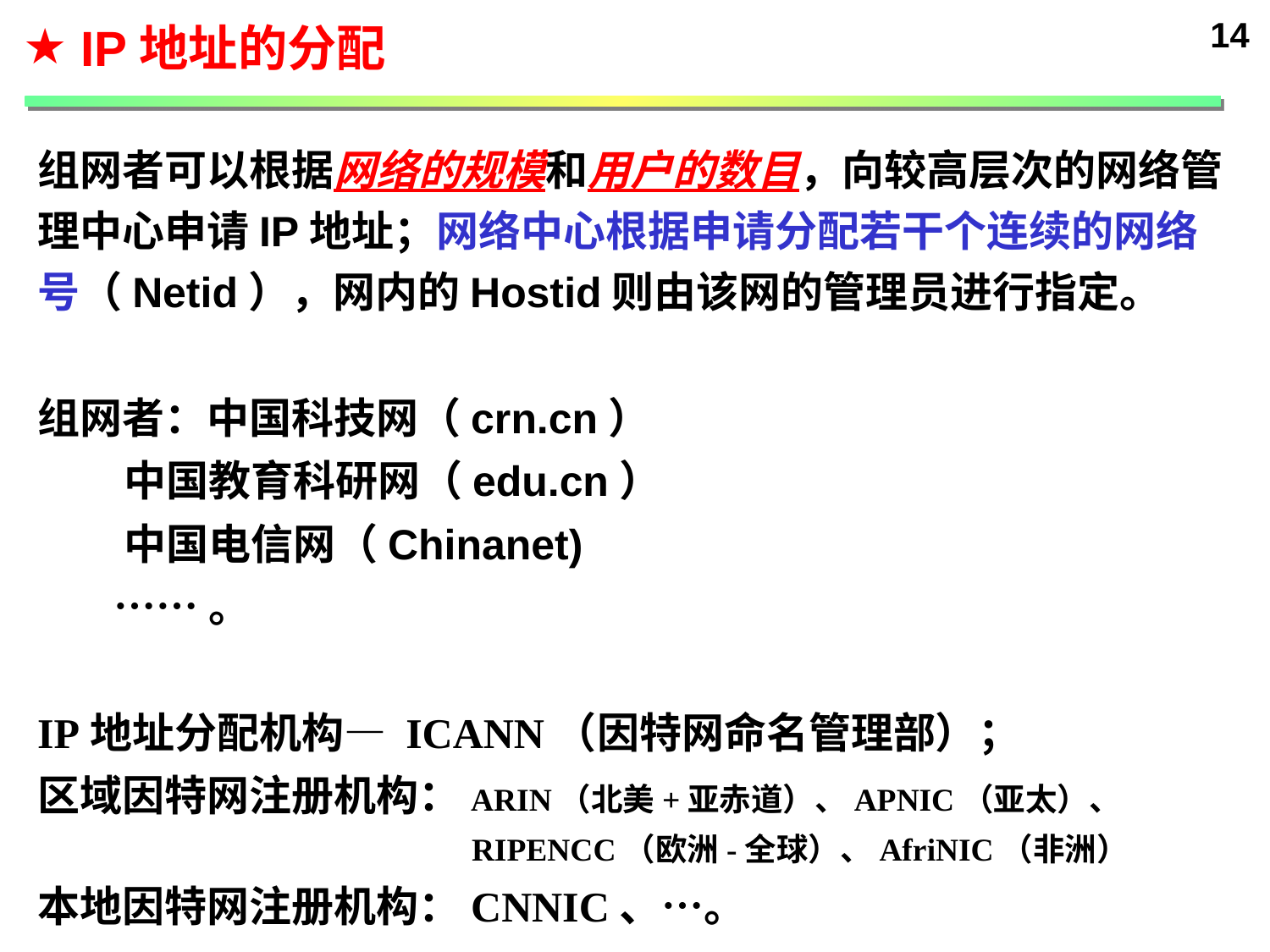

14
 IP地址的分配

组网者可以根据网络的规模和用户的数目，向较高层次的网络管理中心申请IP地址；网络中心根据申请分配若干个连续的网络号（Netid），网内的Hostid则由该网的管理员进行指定。

组网者：中国科技网（crn.cn）
        中国教育科研网（edu.cn）
        中国电信网（Chinanet)
        ……。

IP地址分配机构— ICANN（因特网命名管理部）；
区域因特网注册机构：ARIN（北美+亚赤道）、APNIC（亚太）、
                                                      RIPENCC（欧洲-全球）、AfriNIC（非洲）
本地因特网注册机构：CNNIC、…。